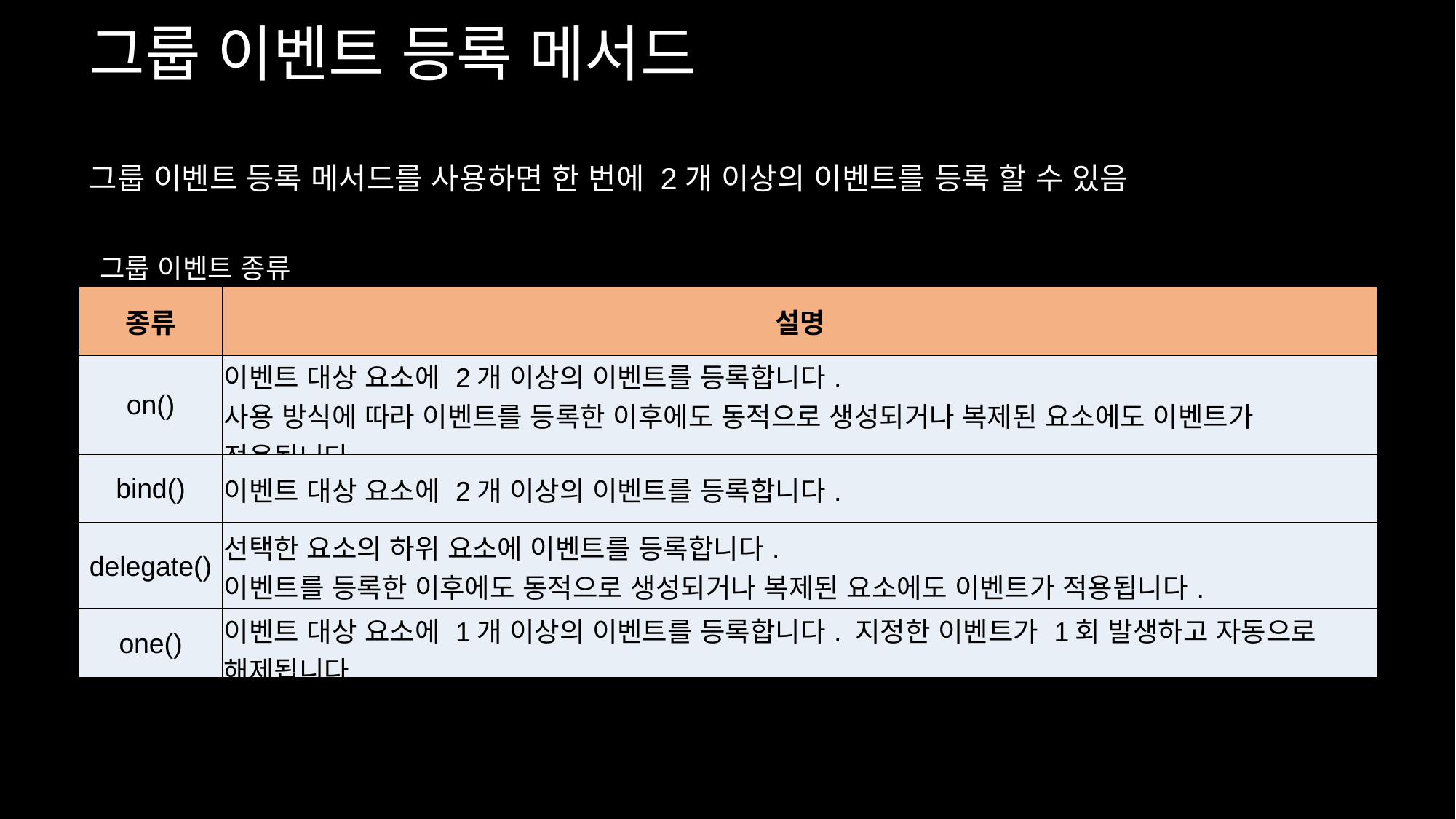

그룹 이벤트 등록 메서드
그룹 이벤트 등록 메서드를 사용하면 한 번에 2개 이상의 이벤트를 등록 할 수 있음
그룹 이벤트 종류
| 종류 | 설명 |
| --- | --- |
| on() | 이벤트 대상 요소에 2개 이상의 이벤트를 등록합니다. 사용 방식에 따라 이벤트를 등록한 이후에도 동적으로 생성되거나 복제된 요소에도 이벤트가 적용됩니다. |
| bind() | 이벤트 대상 요소에 2개 이상의 이벤트를 등록합니다. |
| delegate() | 선택한 요소의 하위 요소에 이벤트를 등록합니다. 이벤트를 등록한 이후에도 동적으로 생성되거나 복제된 요소에도 이벤트가 적용됩니다. |
| one() | 이벤트 대상 요소에 1개 이상의 이벤트를 등록합니다. 지정한 이벤트가 1회 발생하고 자동으로 해제됩니다. |